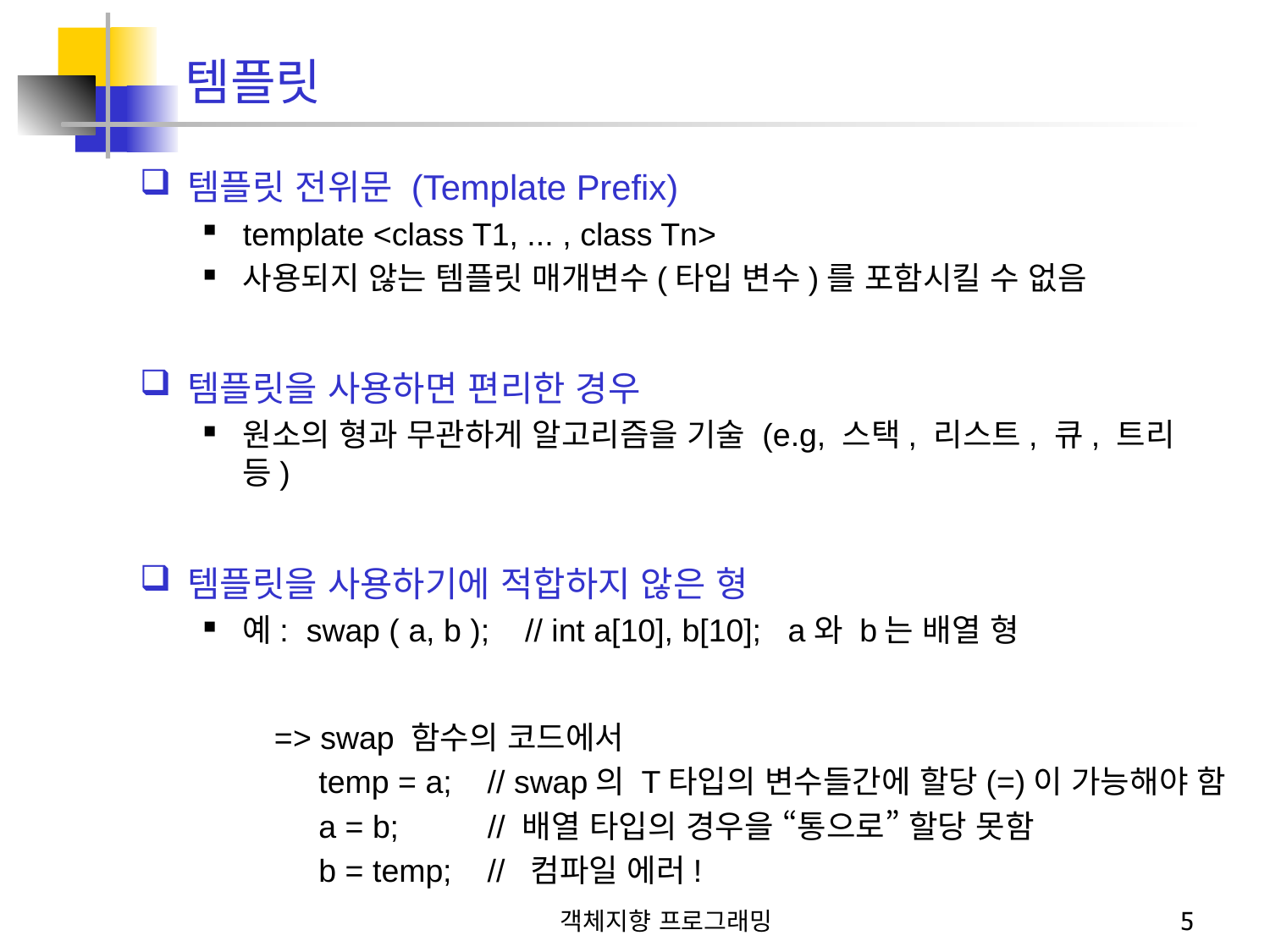

템플릿 전위문 (Template Prefix)
template <class T1, ... , class Tn>
사용되지 않는 템플릿 매개변수(타입 변수)를 포함시킬 수 없음

템플릿을 사용하면 편리한 경우
원소의 형과 무관하게 알고리즘을 기술 (e.g, 스택, 리스트, 큐, 트리 등)

템플릿을 사용하기에 적합하지 않은 형
예:  swap ( a, b );    // int a[10], b[10];   a와 b는 배열 형

        => swap 함수의 코드에서
             temp = a;    // swap의 T타입의 변수들간에 할당(=)이 가능해야 함
             a = b;          // 배열 타입의 경우을 “통으로” 할당 못함
             b = temp;    //  컴파일 에러!
템플릿
객체지향 프로그래밍
5